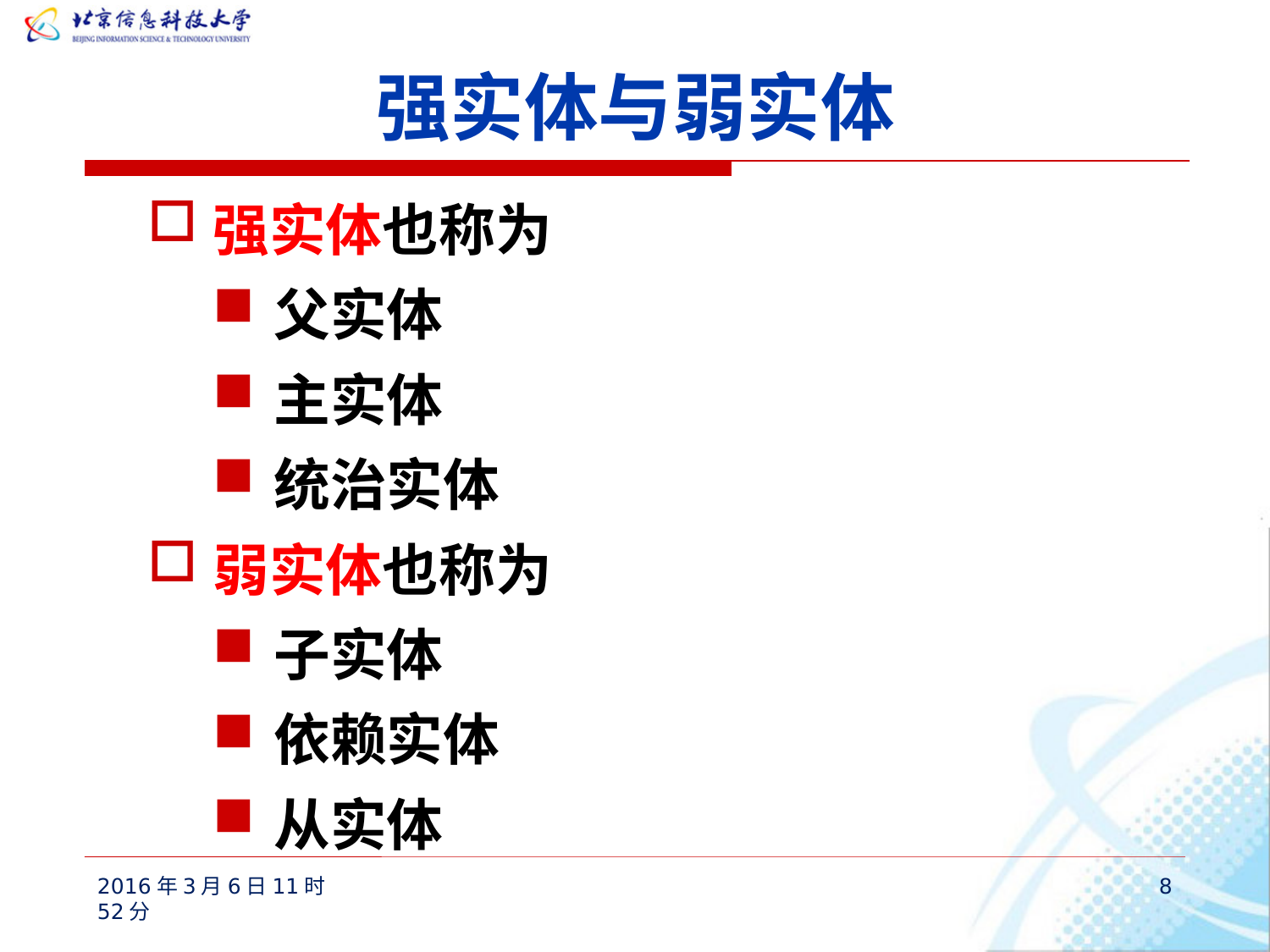

# 强实体与弱实体
强实体也称为
父实体
主实体
统治实体
弱实体也称为
子实体
依赖实体
从实体
2016年3月6日11时52分
8